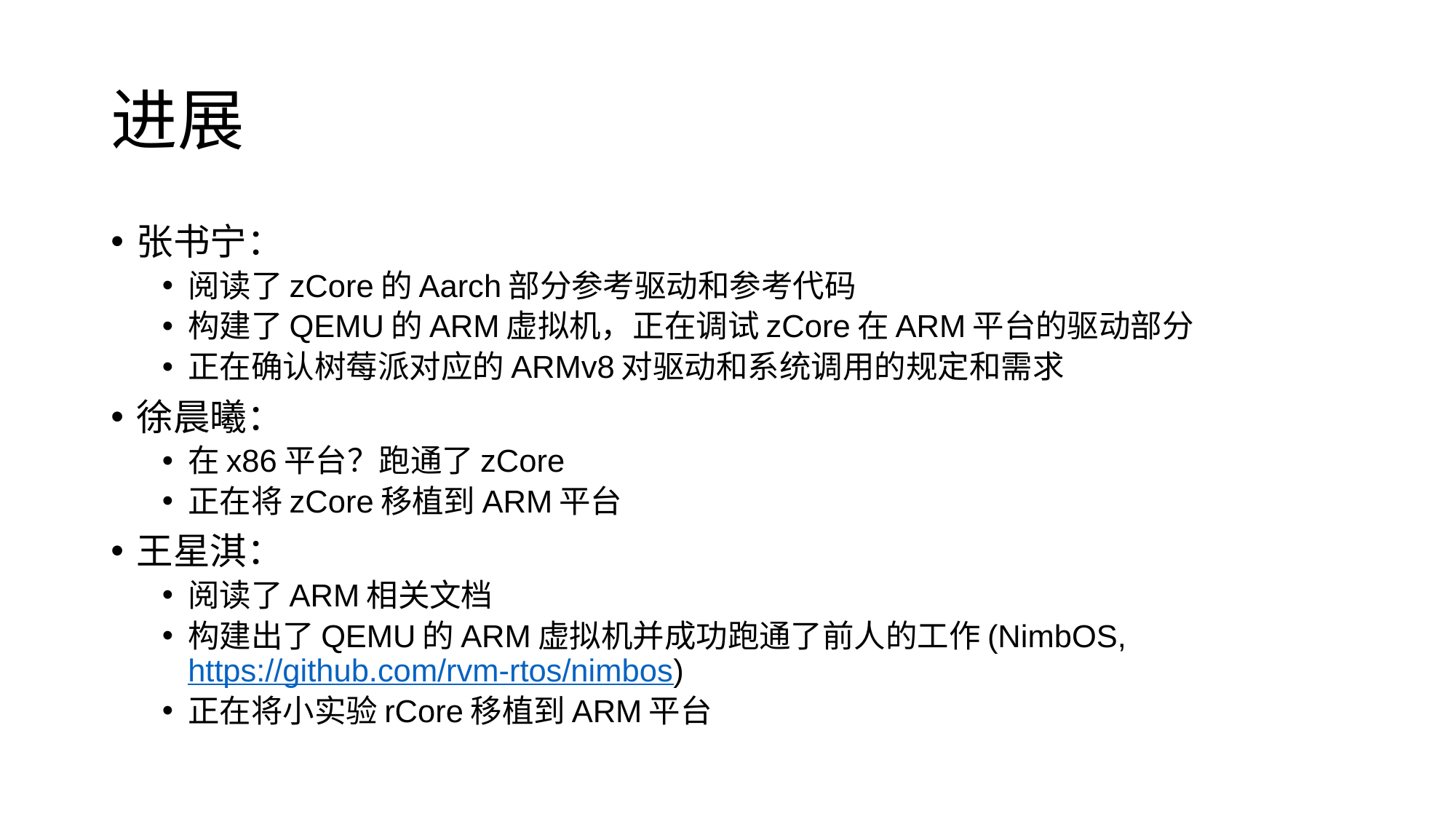

# 进展
张书宁：
阅读了zCore的Aarch部分参考驱动和参考代码
构建了QEMU的ARM虚拟机，正在调试zCore在ARM平台的驱动部分
正在确认树莓派对应的ARMv8对驱动和系统调用的规定和需求
徐晨曦：
在x86平台？跑通了zCore
正在将zCore移植到ARM平台
王星淇：
阅读了ARM相关文档
构建出了QEMU的ARM虚拟机并成功跑通了前人的工作(NimbOS, https://github.com/rvm-rtos/nimbos)
正在将小实验rCore移植到ARM平台